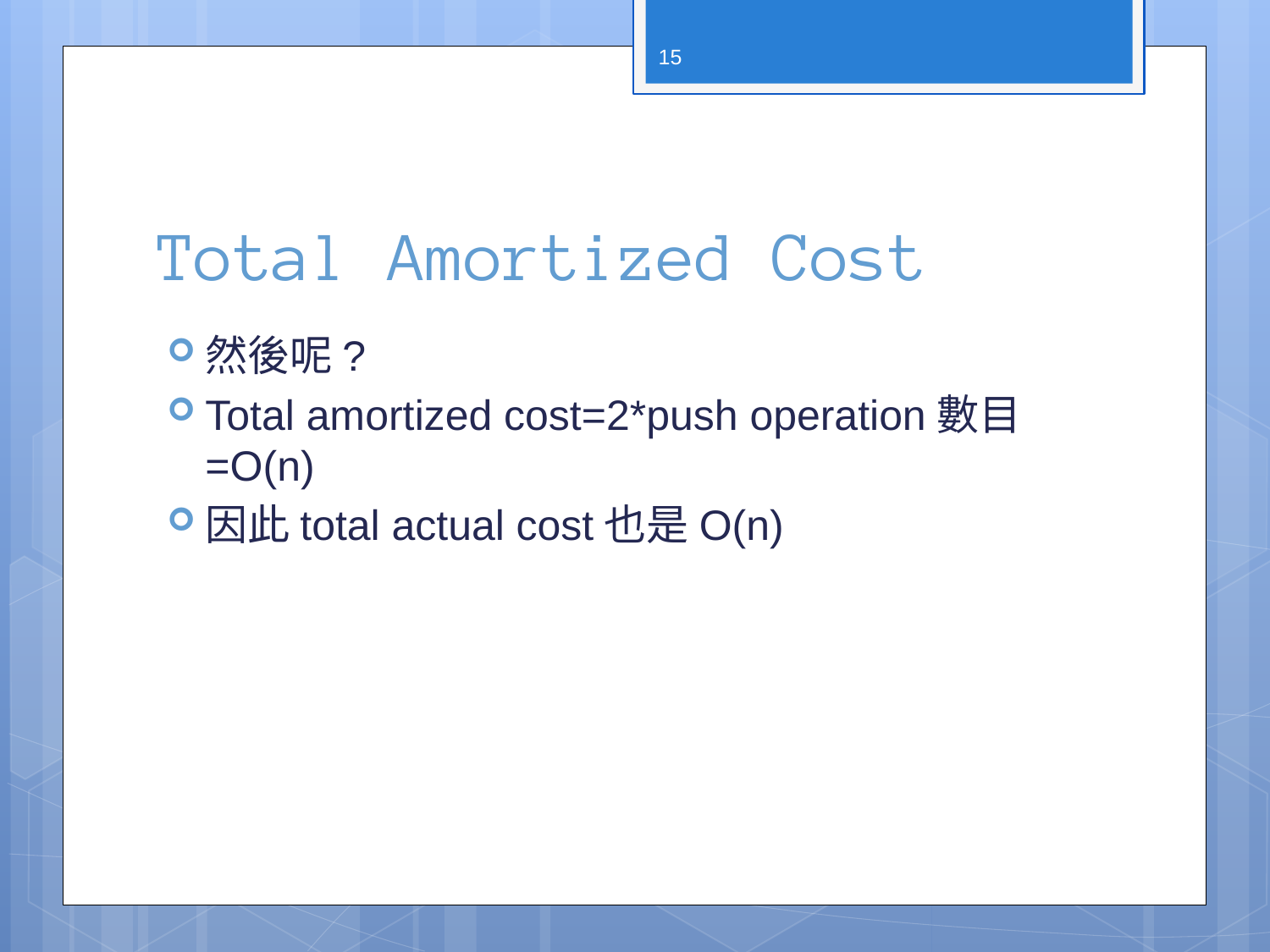

15
# Total Amortized Cost
然後呢?
Total amortized cost=2*push operation數目=O(n)
因此total actual cost也是O(n)